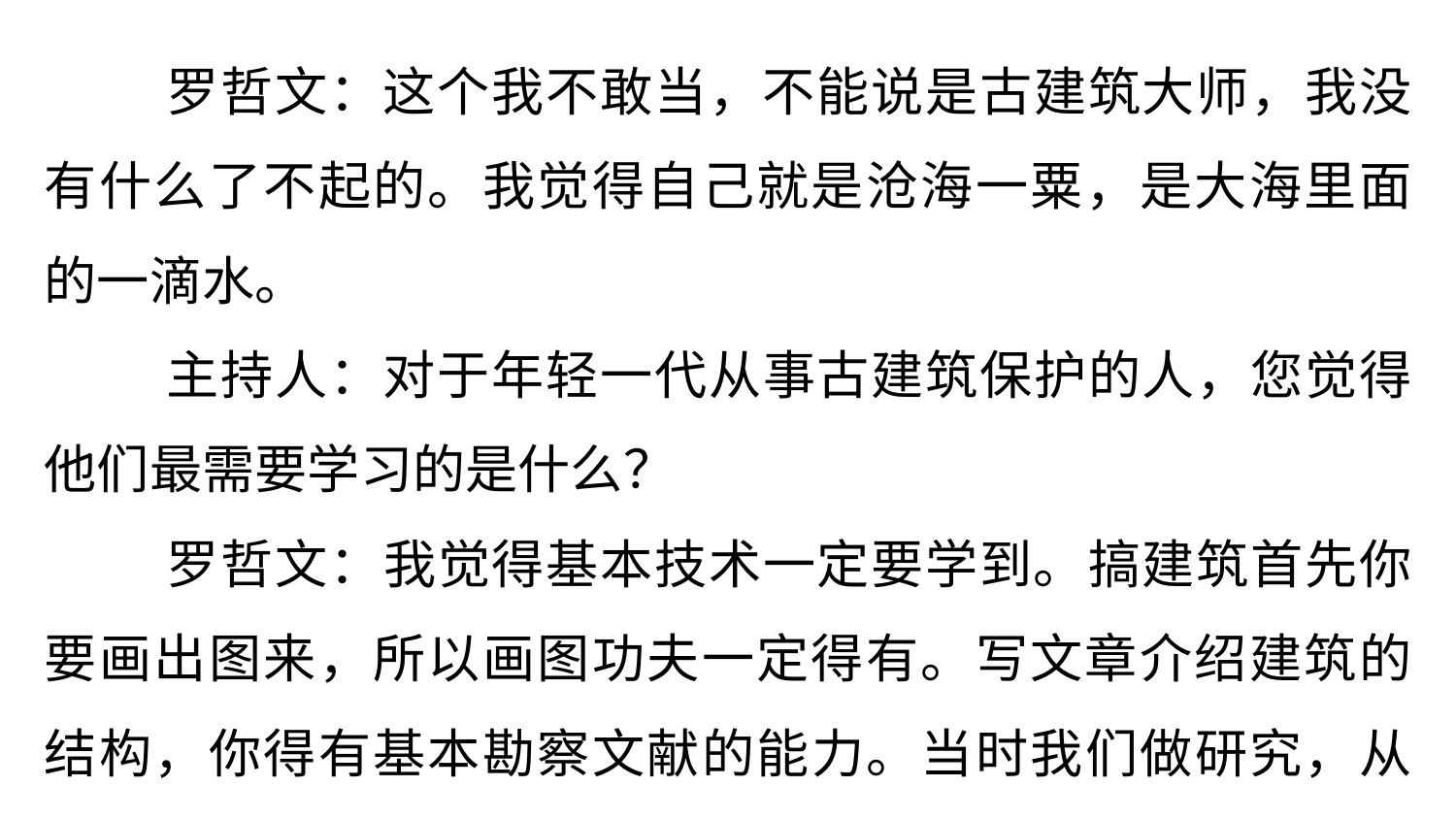

罗哲文：这个我不敢当，不能说是古建筑大师，我没有什么了不起的。我觉得自己就是沧海一粟，是大海里面的一滴水。
        主持人：对于年轻一代从事古建筑保护的人，您觉得他们最需要学习的是什么？
        罗哲文：我觉得基本技术一定要学到。搞建筑首先你要画出图来，所以画图功夫一定得有。写文章介绍建筑的结构，你得有基本勘察文献的能力。当时我们做研究，从哪一本书